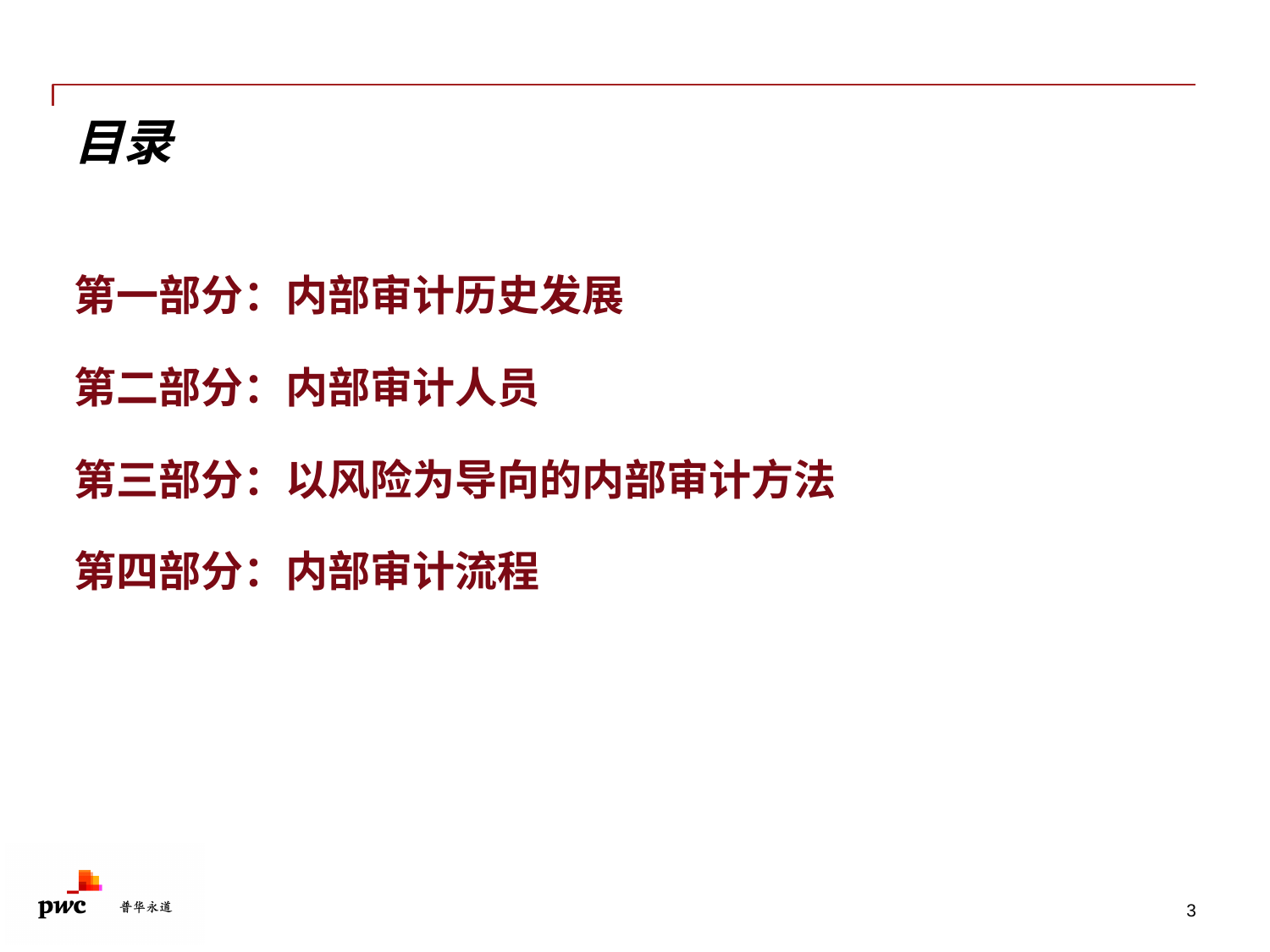

# 目录
第一部分：内部审计历史发展
第二部分：内部审计人员
第三部分：以风险为导向的内部审计方法
第四部分：内部审计流程

3